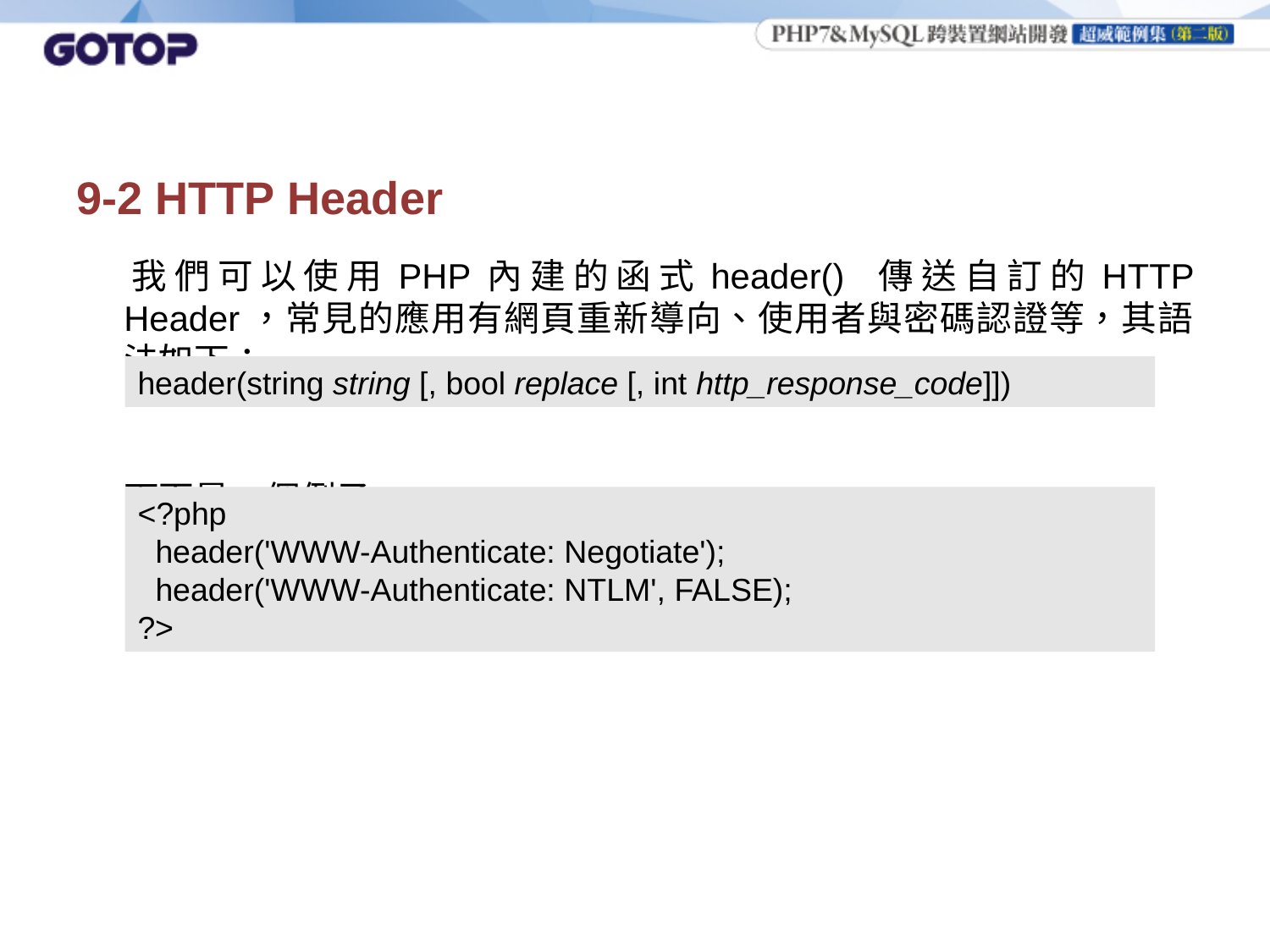

# 9-2 HTTP Header
	我們可以使用PHP內建的函式header() 傳送自訂的HTTP Header，常見的應用有網頁重新導向、使用者與密碼認證等，其語法如下：

	下面是一個例子

header(string string [, bool replace [, int http_response_code]])
<?php
  header('WWW-Authenticate: Negotiate');
  header('WWW-Authenticate: NTLM', FALSE);
?>